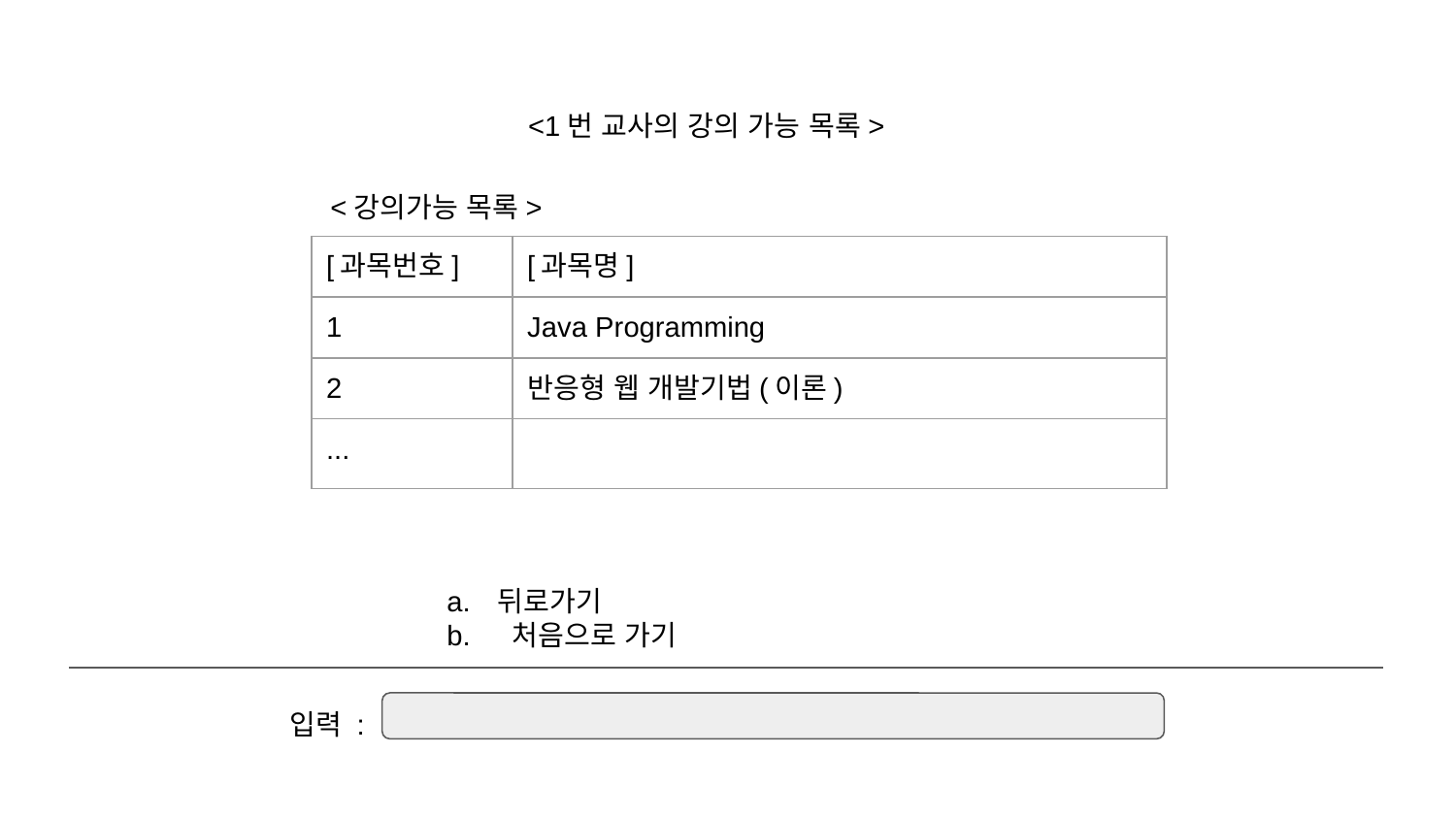

<1번 교사의 강의 가능 목록>

뒤로가기
 처음으로 가기
<강의가능 목록>
| [과목번호] | [과목명] |
| --- | --- |
| 1 | Java Programming |
| 2 | 반응형 웹 개발기법(이론) |
| ... |  |
입력 :